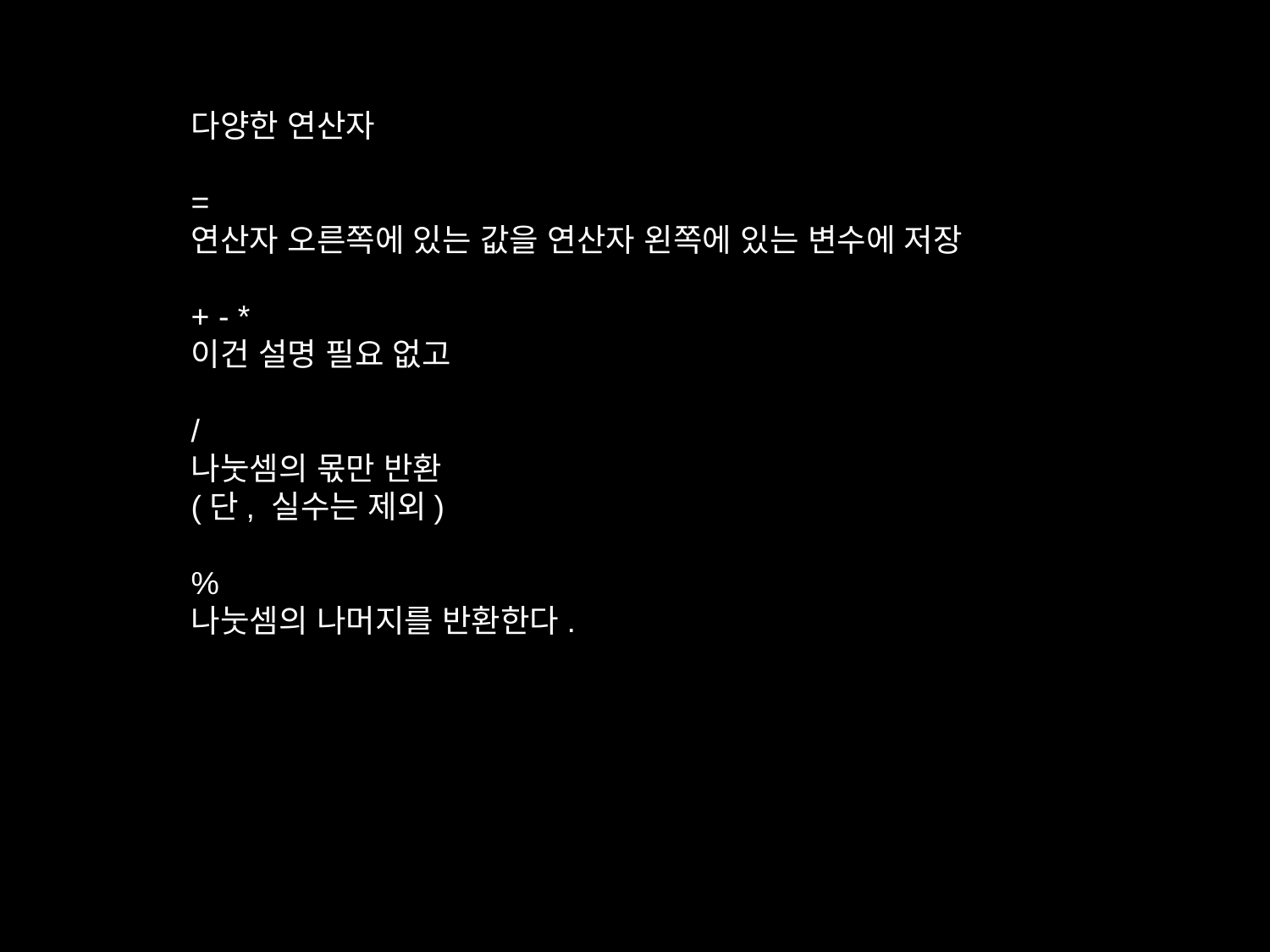

다양한 연산자

=
연산자 오른쪽에 있는 값을 연산자 왼쪽에 있는 변수에 저장

+ - *
이건 설명 필요 없고

/
나눗셈의 몫만 반환
(단, 실수는 제외)

%
나눗셈의 나머지를 반환한다.